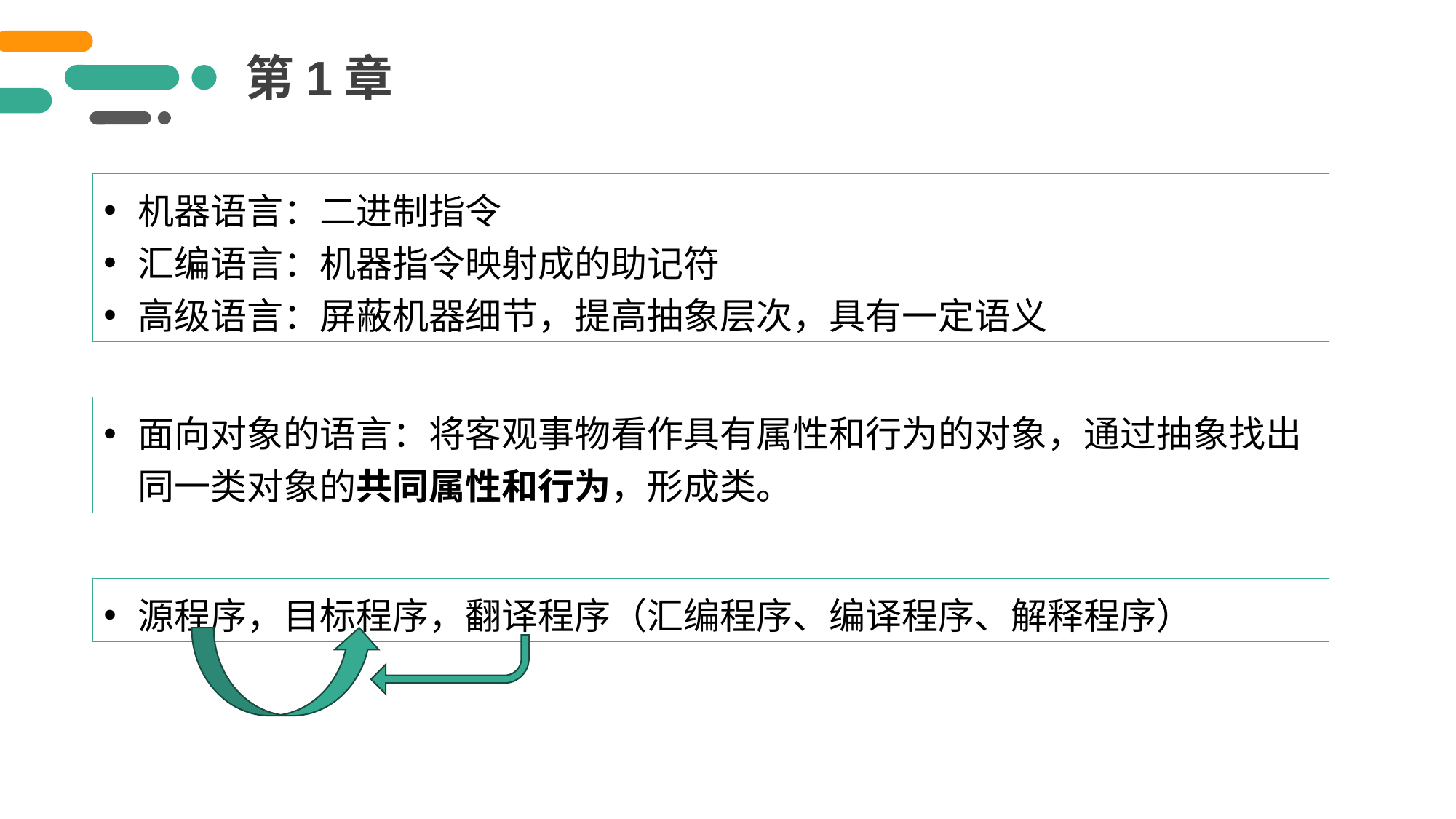

第1章
机器语言：二进制指令
汇编语言：机器指令映射成的助记符
高级语言：屏蔽机器细节，提高抽象层次，具有一定语义
面向对象的语言：将客观事物看作具有属性和行为的对象，通过抽象找出同一类对象的共同属性和行为，形成类。
源程序，目标程序，翻译程序（汇编程序、编译程序、解释程序）